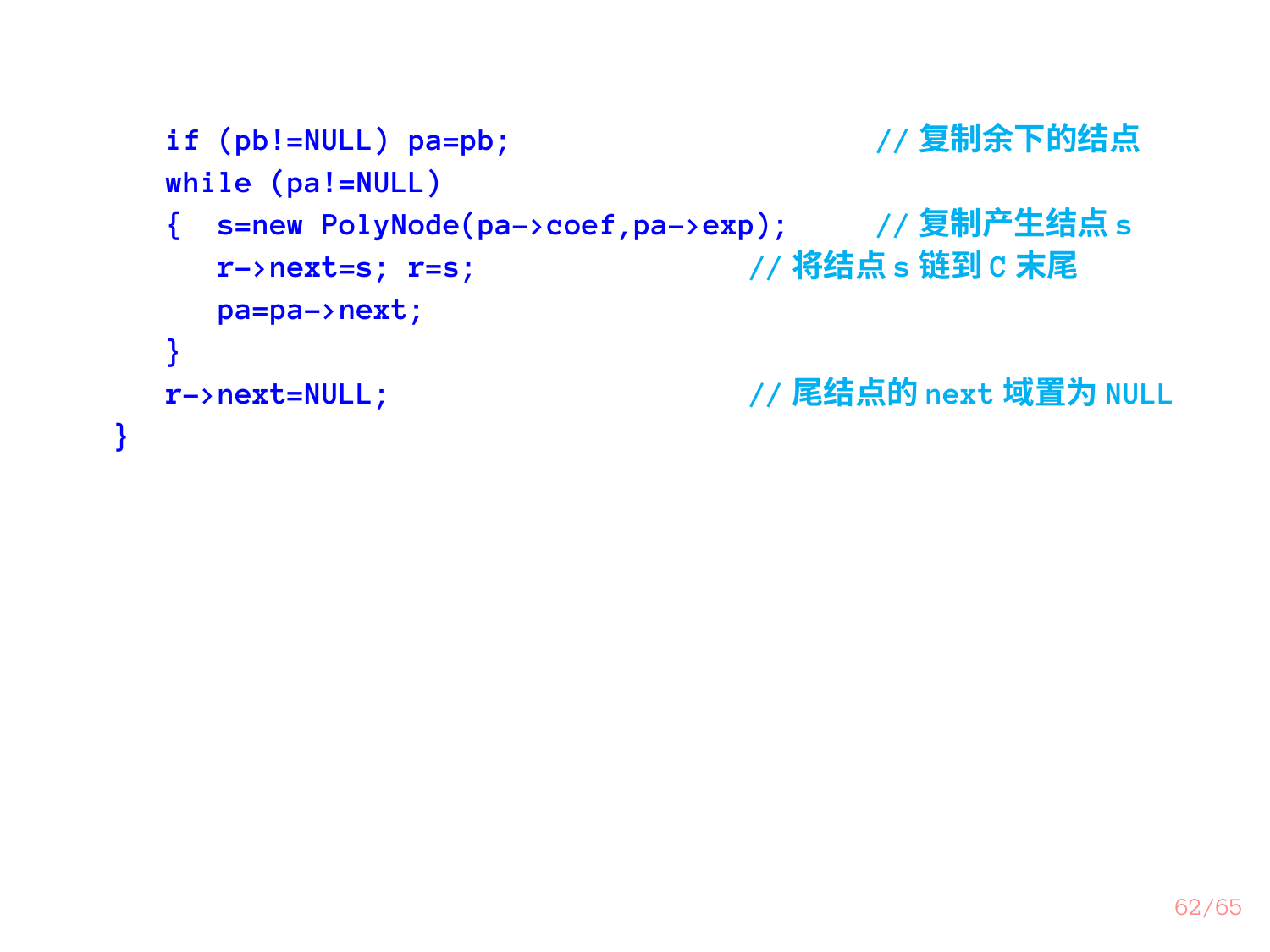

if (pb!=NULL) pa=pb;			//复制余下的结点
   while (pa!=NULL)
   {  s=new PolyNode(pa->coef,pa->exp);	//复制产生结点s
      r->next=s; r=s;			//将结点s链到C末尾
      pa=pa->next;
   }
   r->next=NULL;			//尾结点的next域置为NULL
}
62/65